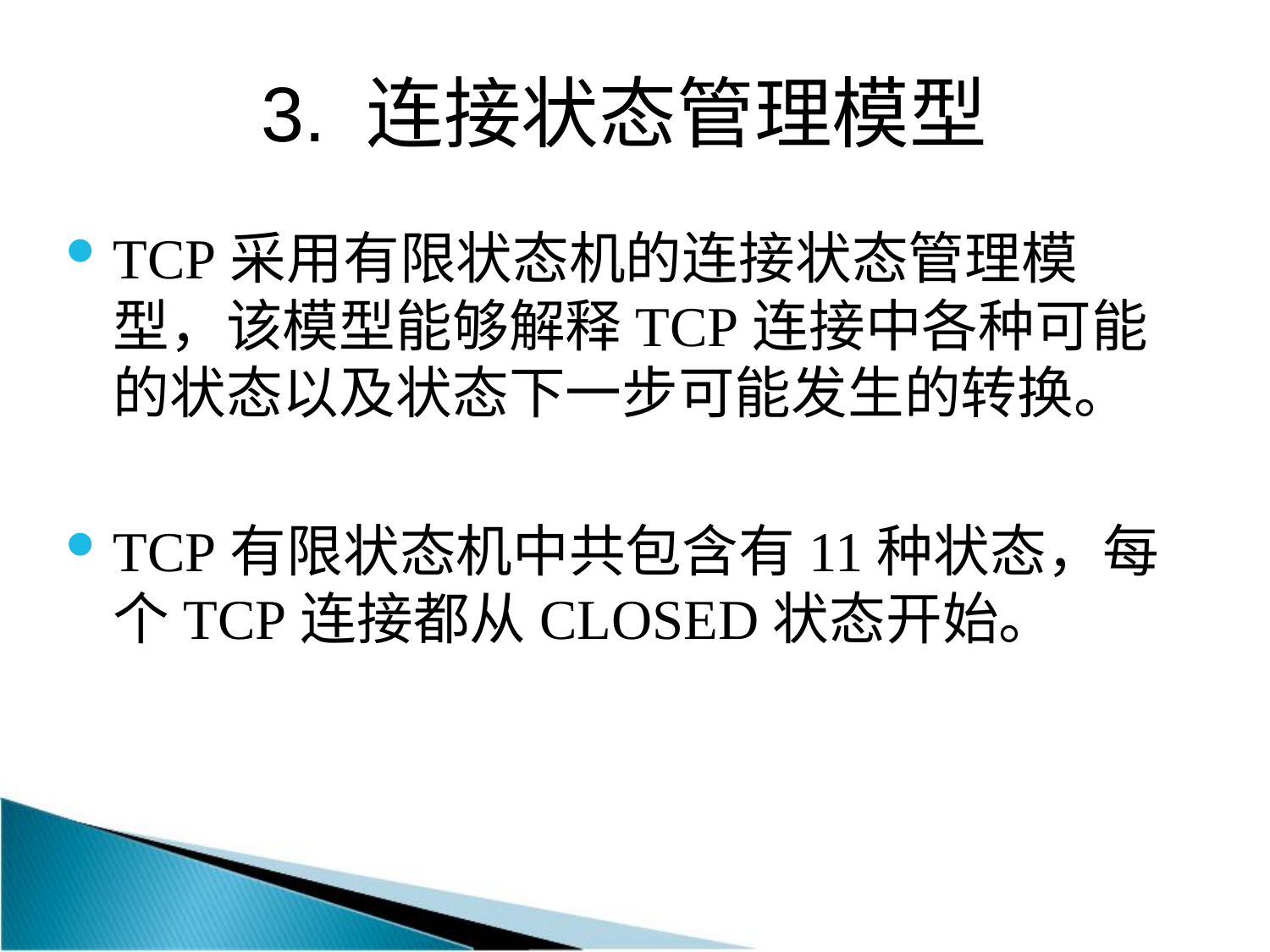

# 3. 连接状态管理模型
TCP采用有限状态机的连接状态管理模型，该模型能够解释TCP连接中各种可能的状态以及状态下一步可能发生的转换。

TCP有限状态机中共包含有11种状态，每个TCP连接都从CLOSED状态开始。